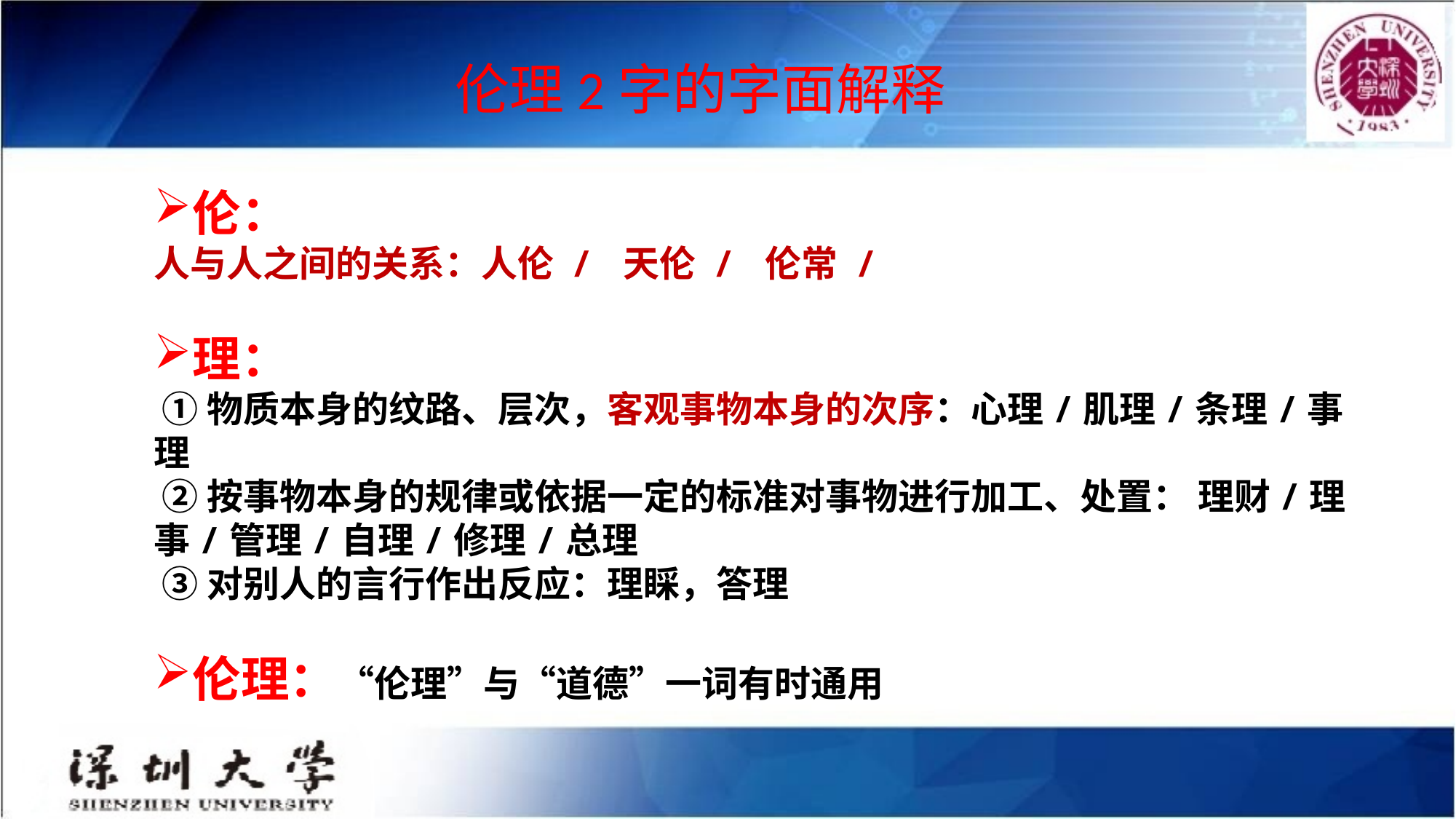

伦理2字的字面解释
伦：
人与人之间的关系：人伦 / 天伦 / 伦常 /

理：
 ①物质本身的纹路、层次，客观事物本身的次序：心理/肌理/条理/事理
 ②按事物本身的规律或依据一定的标准对事物进行加工、处置： 理财/理事/管理/自理/修理/总理
 ③对别人的言行作出反应：理睬，答理

伦理：“伦理”与“道德”一词有时通用